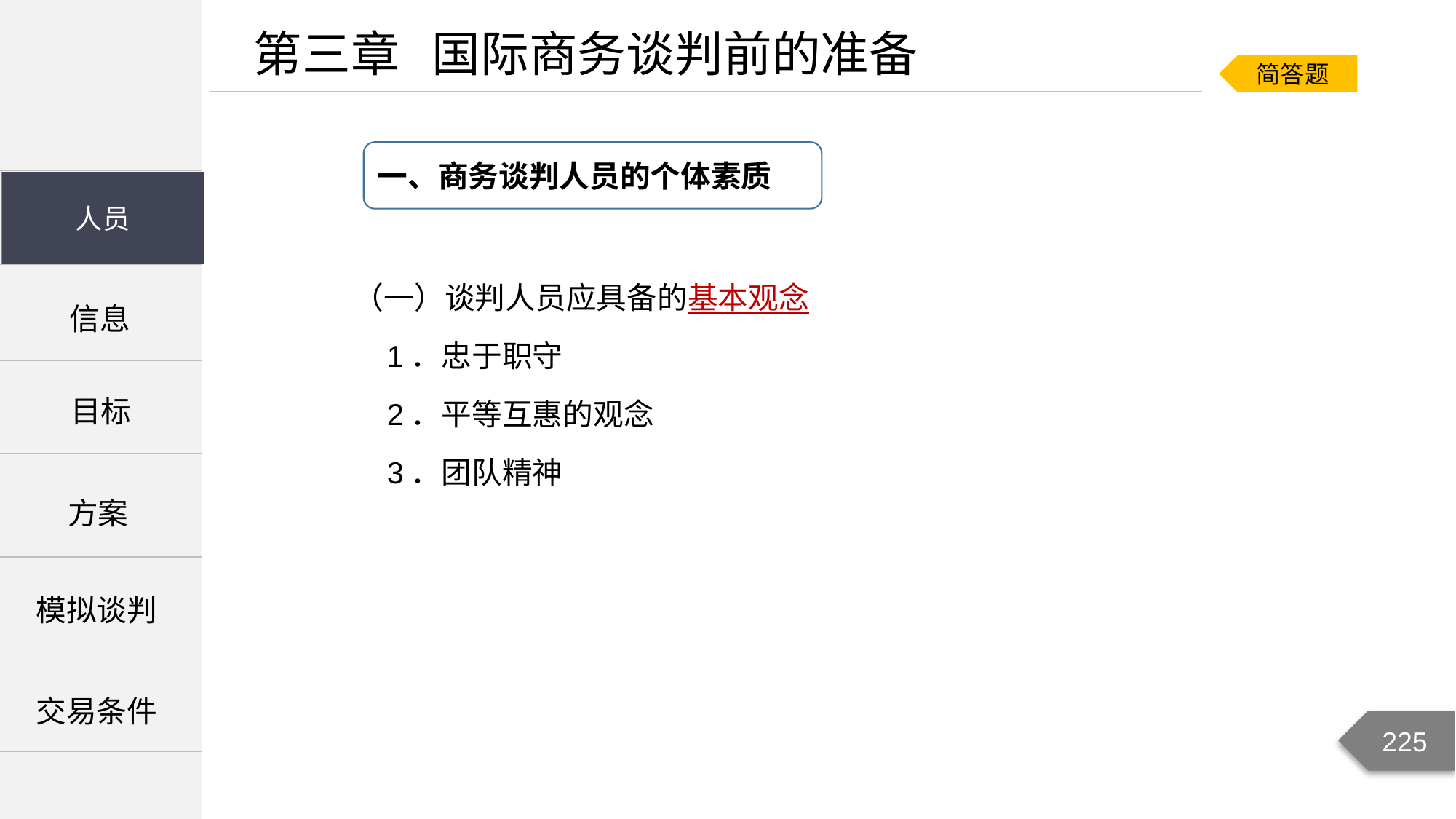

第三章   国际商务谈判前的准备
简答题
一、商务谈判人员的个体素质
|  |
| --- |
|  |
|  |
人员

人员
（一）谈判人员应具备的基本观念
    1．忠于职守
    2．平等互惠的观念
    3．团队精神
信息
目标
方案
模拟谈判
交易条件
225